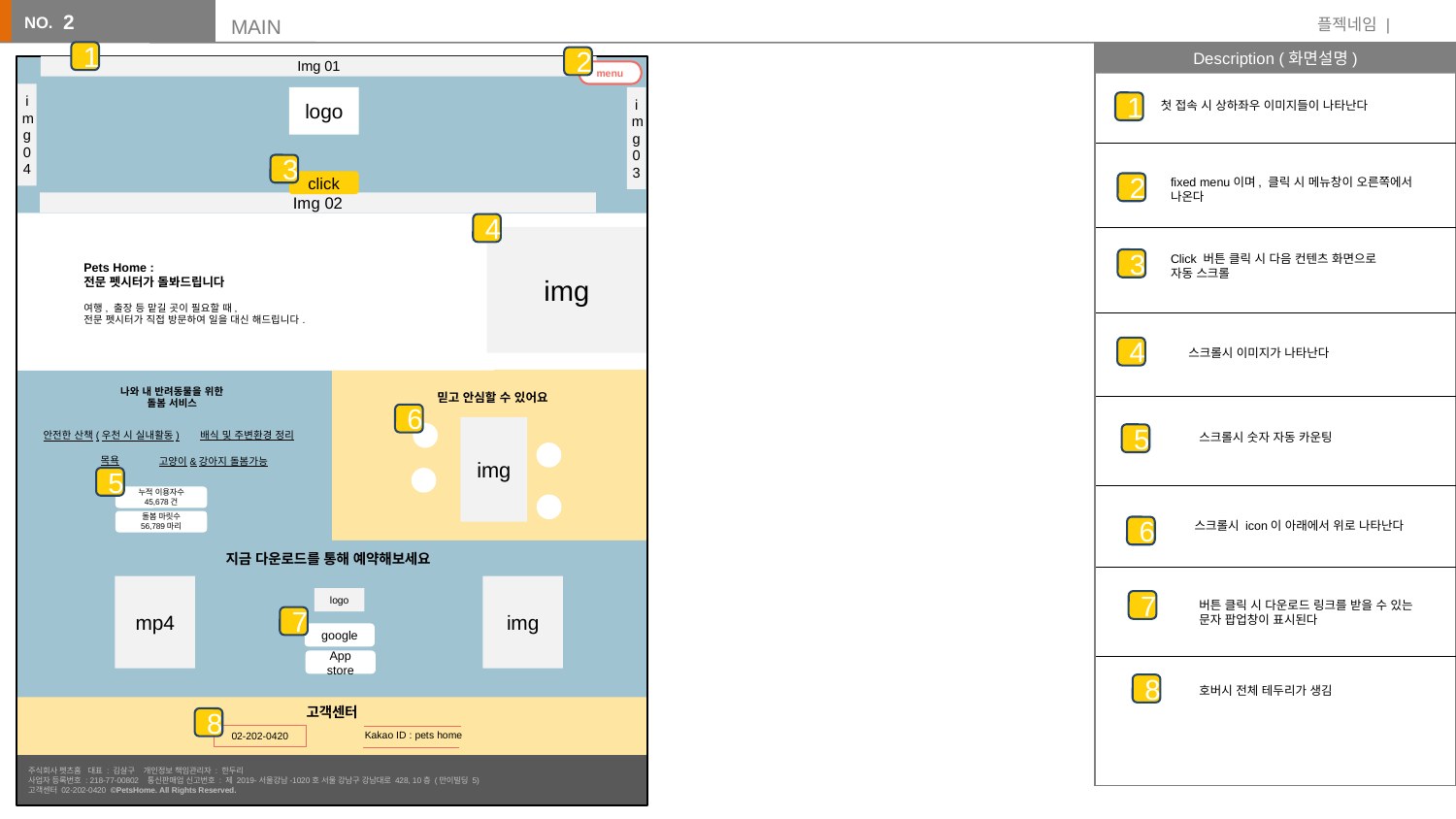

# MAIN
2
1
2

Img 01
menu
img04

logo
img03
첫 접속 시 상하좌우 이미지들이 나타난다
1
3
fixed menu이며, 클릭 시 메뉴창이 오른쪽에서
나온다
click
2
Img 02

4
img
Click 버튼 클릭 시 다음 컨텐츠 화면으로
자동 스크롤
3
Pets Home :
전문 펫시터가 돌봐드립니다

여행, 출장 등 맡길 곳이 필요할 때,
전문 펫시터가 직접 방문하여 일을 대신 해드립니다.
4
스크롤시 이미지가 나타난다

나와 내 반려동물을 위한 돌봄 서비스
믿고 안심할 수 있어요
6
img
배식 및 주변환경 정리
안전한 산책(우천 시 실내활동)
스크롤시 숫자 자동 카운팅

5

목욕
고양이&강아지 돌봄가능
5

누적 이용자수 45,678건

스크롤시 icon이 아래에서 위로 나타난다
돌봄 마릿수 56,789마리
6

지금 다운로드를 통해 예약해보세요
mp4
img
logo
버튼 클릭 시 다운로드 링크를 받을 수 있는
문자 팝업창이 표시된다
7
7
google
App store
8
호버시 전체 테두리가 생김

고객센터
8
Kakao ID : pets home
02-202-0420

주식회사 펫츠홈   대표 : 김살구    개인정보 책임관리자 : 한두리
사업자 등록번호 : 218-77-00802   통신판매업 신고번호 : 제 2019-서울강남-1020호 서울 강남구 강남대로 428, 10층 (만이빌딩 5)
고객센터 02-202-0420  ©PetsHome. All Rights Reserved.